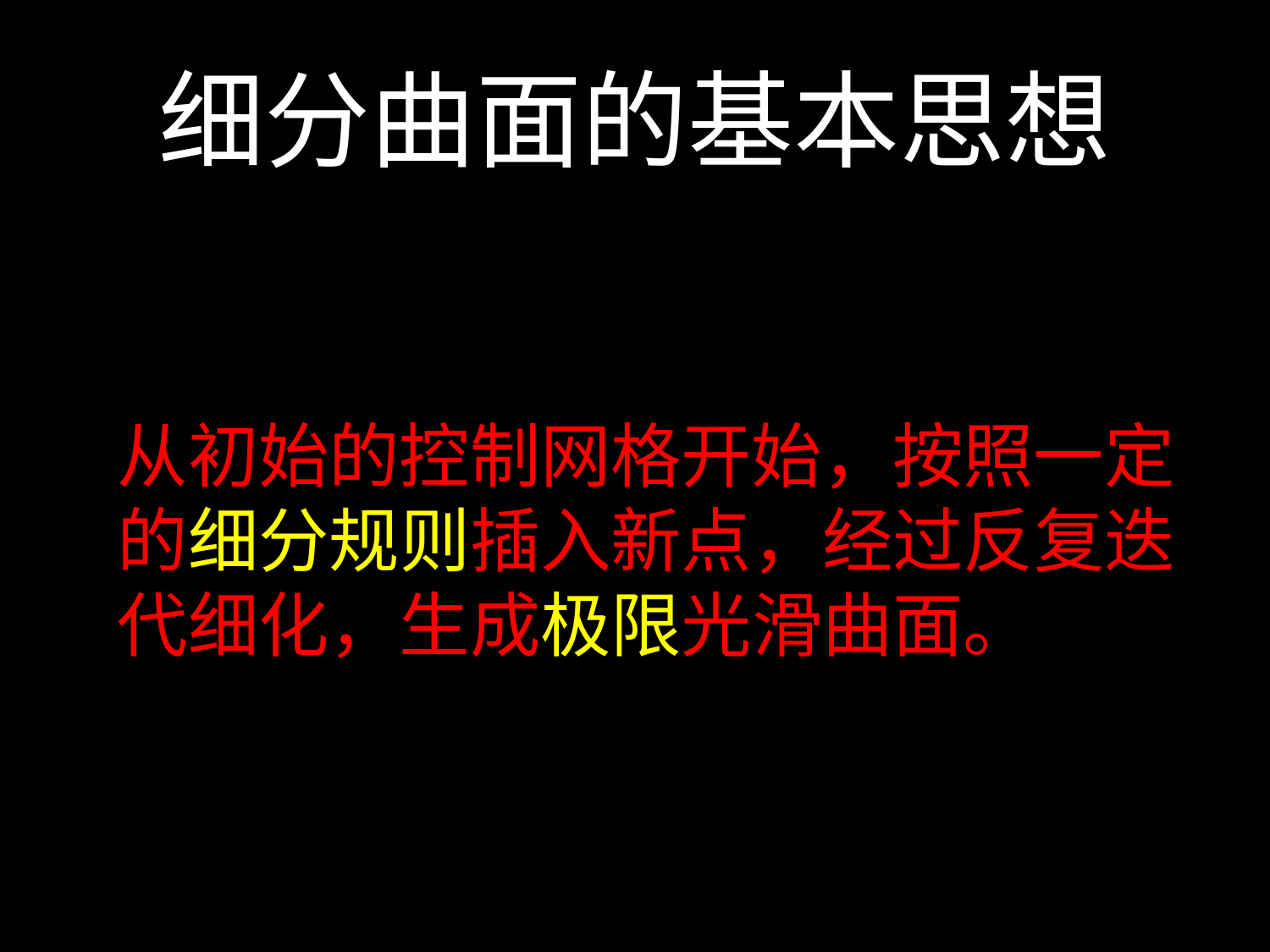

# 细分曲面的基本思想

从初始的控制网格开始，按照一定的细分规则插入新点，经过反复迭代细化，生成极限光滑曲面。